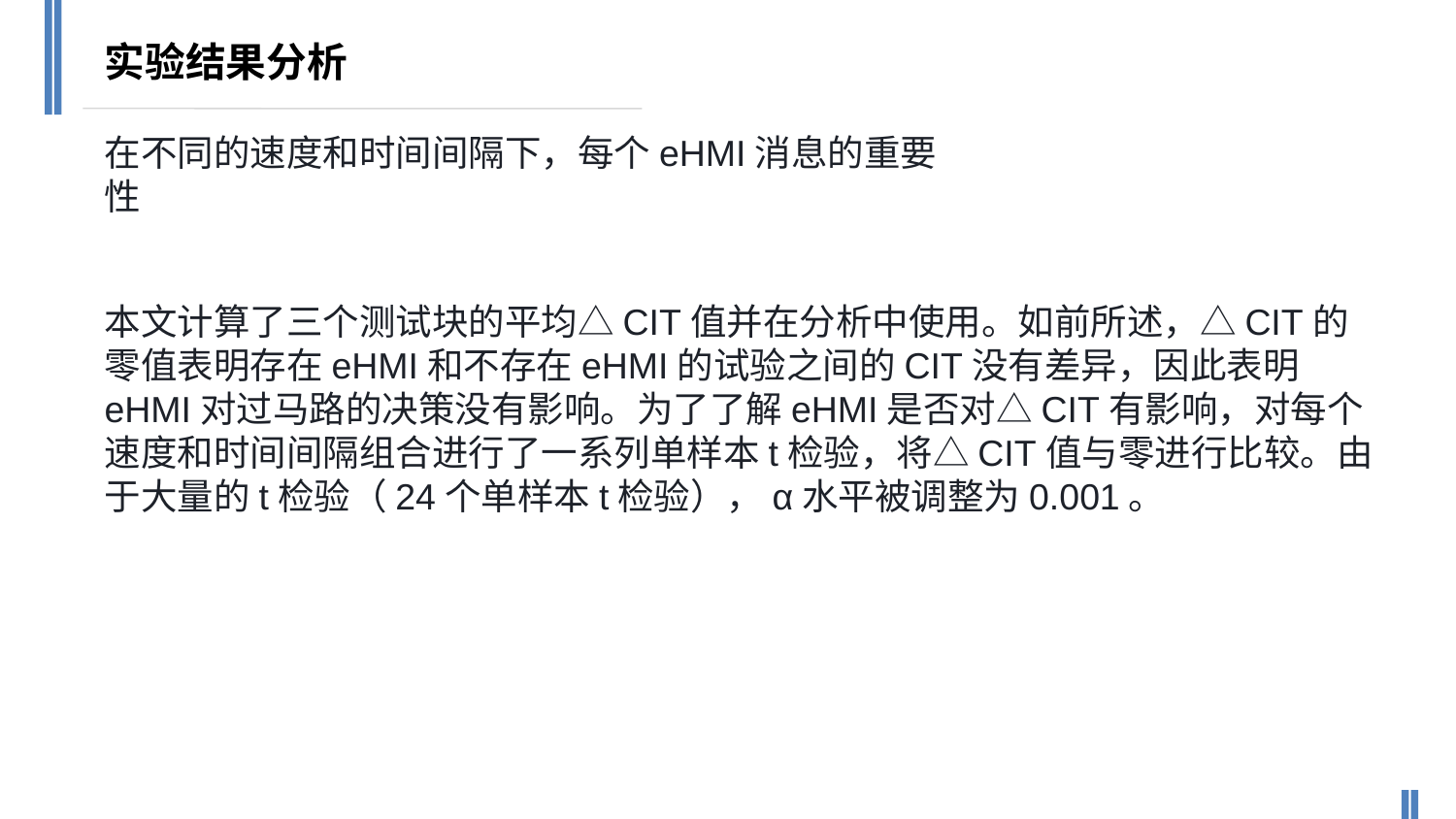

实验结果分析
在不同的速度和时间间隔下，每个eHMI消息的重要性
本文计算了三个测试块的平均△CIT值并在分析中使用。如前所述，△CIT的零值表明存在eHMI和不存在eHMI的试验之间的CIT没有差异，因此表明eHMI对过马路的决策没有影响。为了了解eHMI是否对△CIT有影响，对每个速度和时间间隔组合进行了一系列单样本t检验，将△CIT值与零进行比较。由于大量的t检验（24个单样本t检验），α水平被调整为0.001。